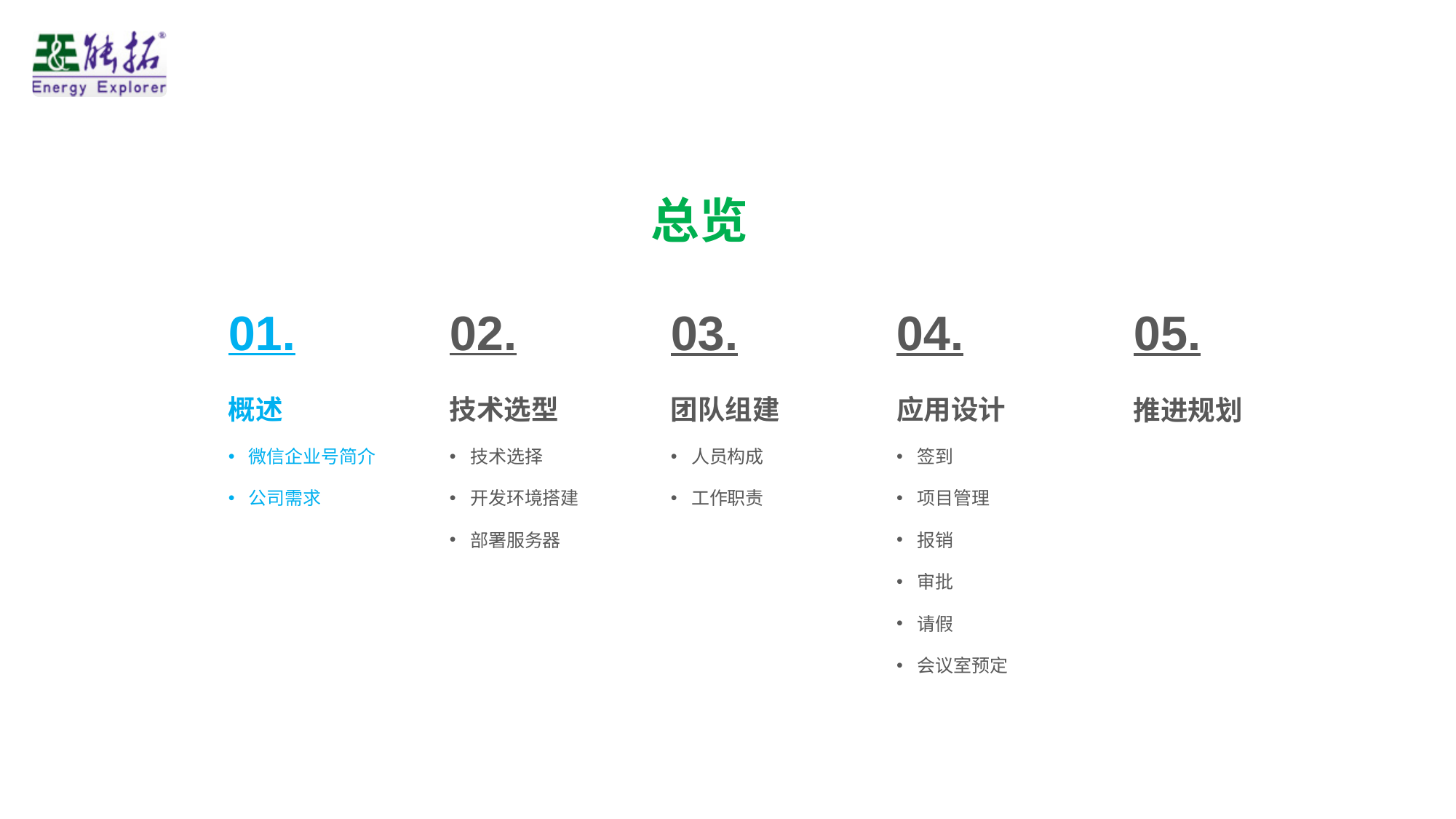

总览
01.
02.
03.
04.
05.
概述
微信企业号简介
公司需求
技术选型
技术选择
开发环境搭建
部署服务器
团队组建
人员构成
工作职责
应用设计
签到
项目管理
报销
审批
请假
会议室预定
推进规划